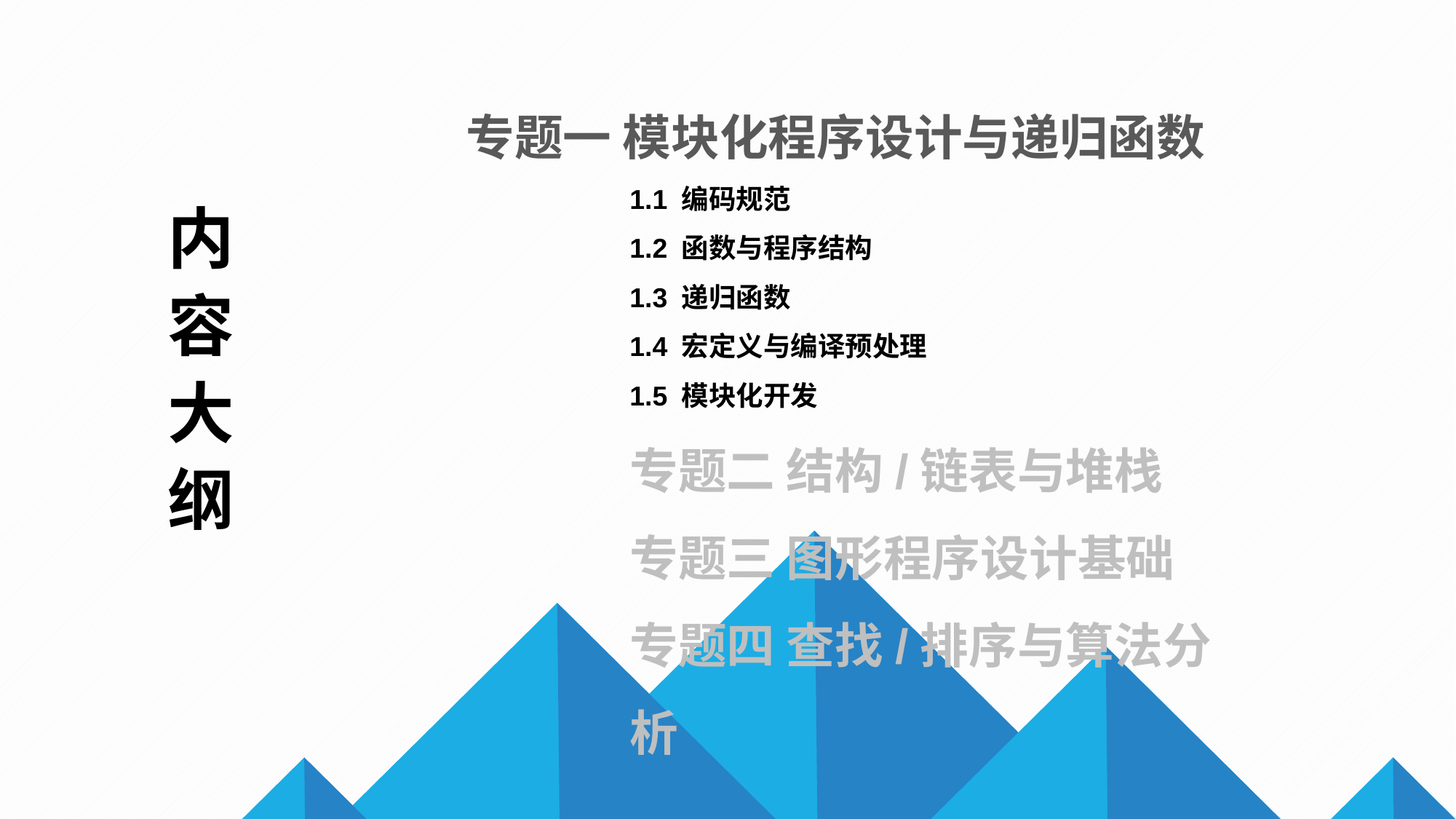

专题一 模块化程序设计与递归函数
1.1 编码规范
1.2 函数与程序结构
1.3 递归函数
1.4 宏定义与编译预处理
1.5 模块化开发
专题二 结构/链表与堆栈
专题三 图形程序设计基础
专题四 查找/排序与算法分析
* 课程综合总结
# 内容大纲